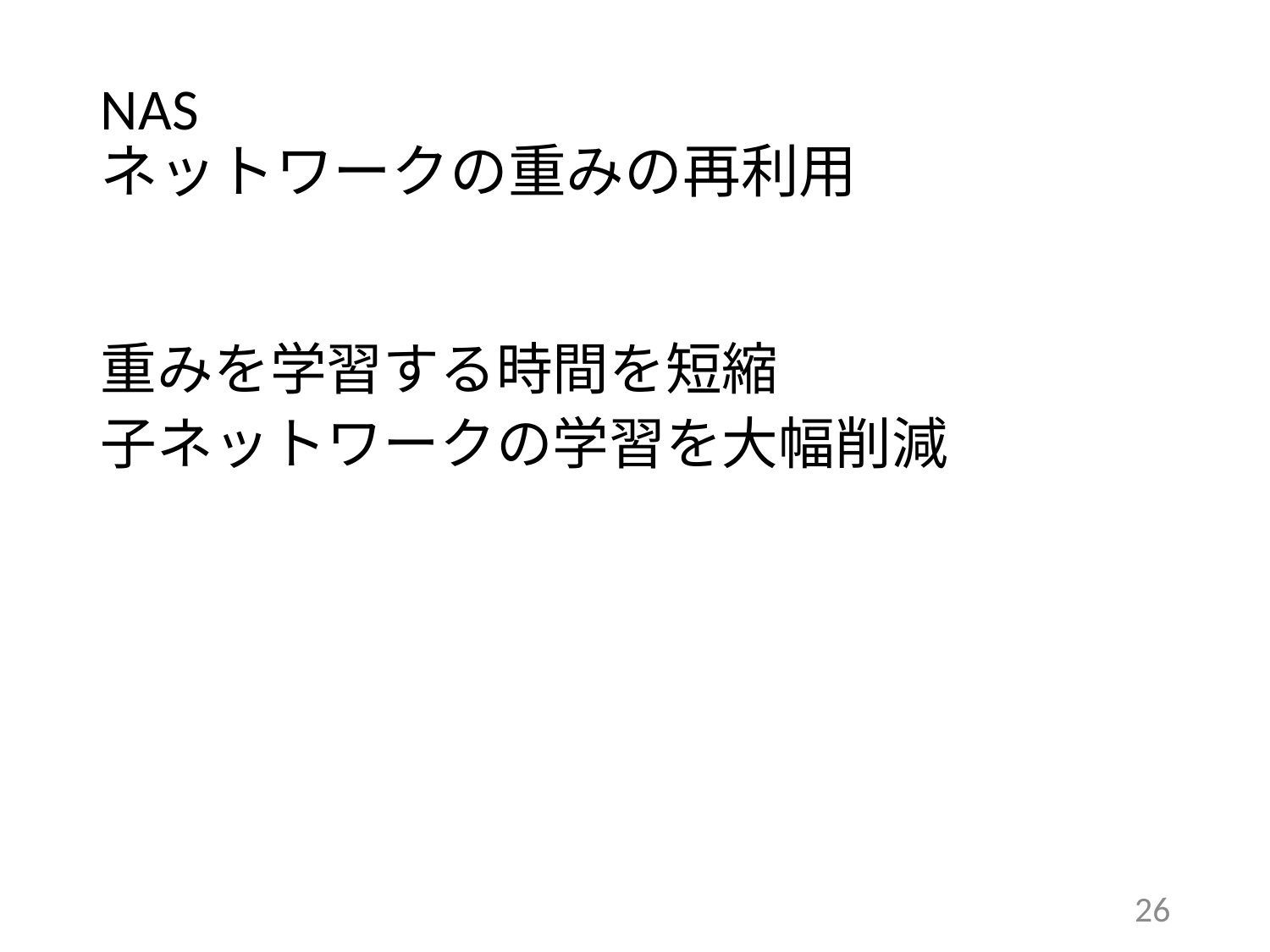

# NAS ネットワークの重みの再利用

重みを学習する時間を短縮
子ネットワークの学習を大幅削減

26